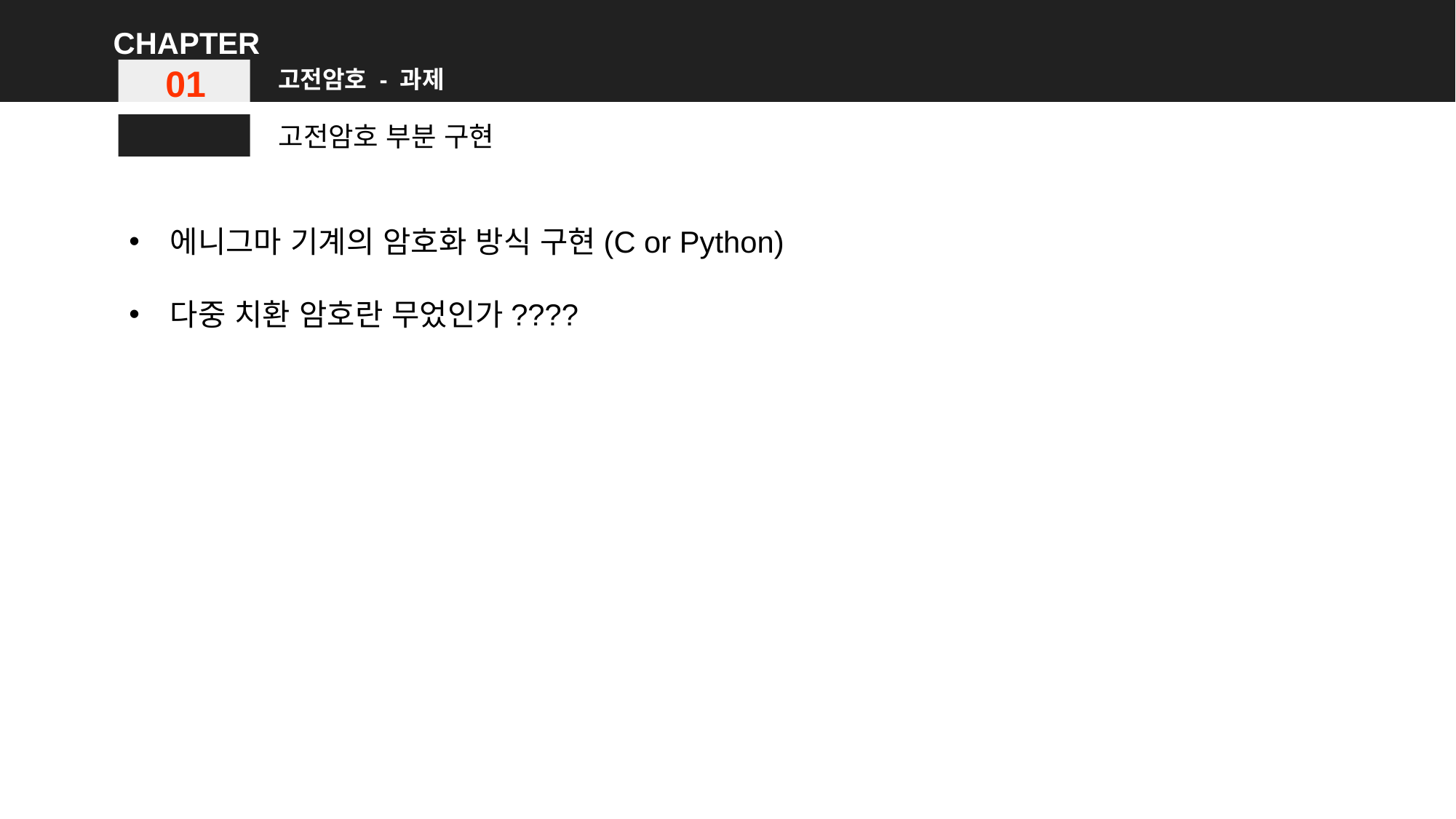

CHAPTER
고전암호 - 과제
01

고전암호 부분 구현
에니그마 기계의 암호화 방식 구현(C or Python)

다중 치환 암호란 무었인가????